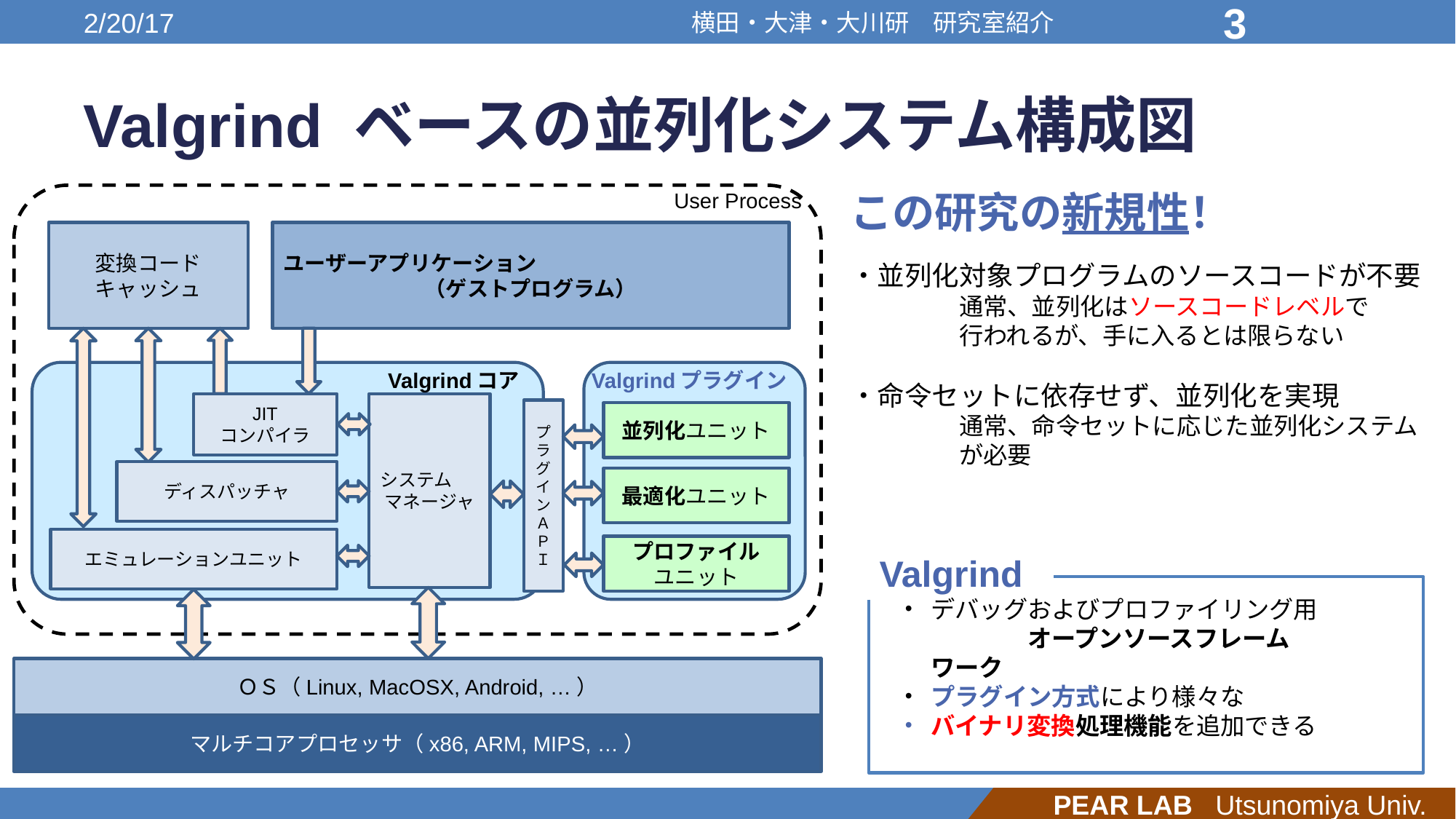

2/20/17
横田・大津・大川研　研究室紹介
3
Valgrind ベースの並列化システム構成図
この研究の新規性！

・並列化対象プログラムのソースコードが不要
	通常、並列化はソースコードレベルで
	行われるが、手に入るとは限らない

・命令セットに依存せず、並列化を実現
	通常、命令セットに応じた並列化システム	が必要
User Process

変換コード
キャッシュ
ユーザーアプリケーション
（ゲストプログラム）

Valgrindコア
Valgrindプラグイン

JIT
コンパイラ
システム
マネージャ
プラグインＡＰＩ
並列化ユニット

ディスパッチャ
最適化ユニット

エミュレーションユニット
プロファイル
ユニット

Valgrind
デバッグおよびプロファイリング用　　　　オープンソースフレームワーク
プラグイン方式により様々な
バイナリ変換処理機能を追加できる

ＯＳ（Linux, MacOSX, Android, …）
マルチコアプロセッサ（x86, ARM, MIPS, …）